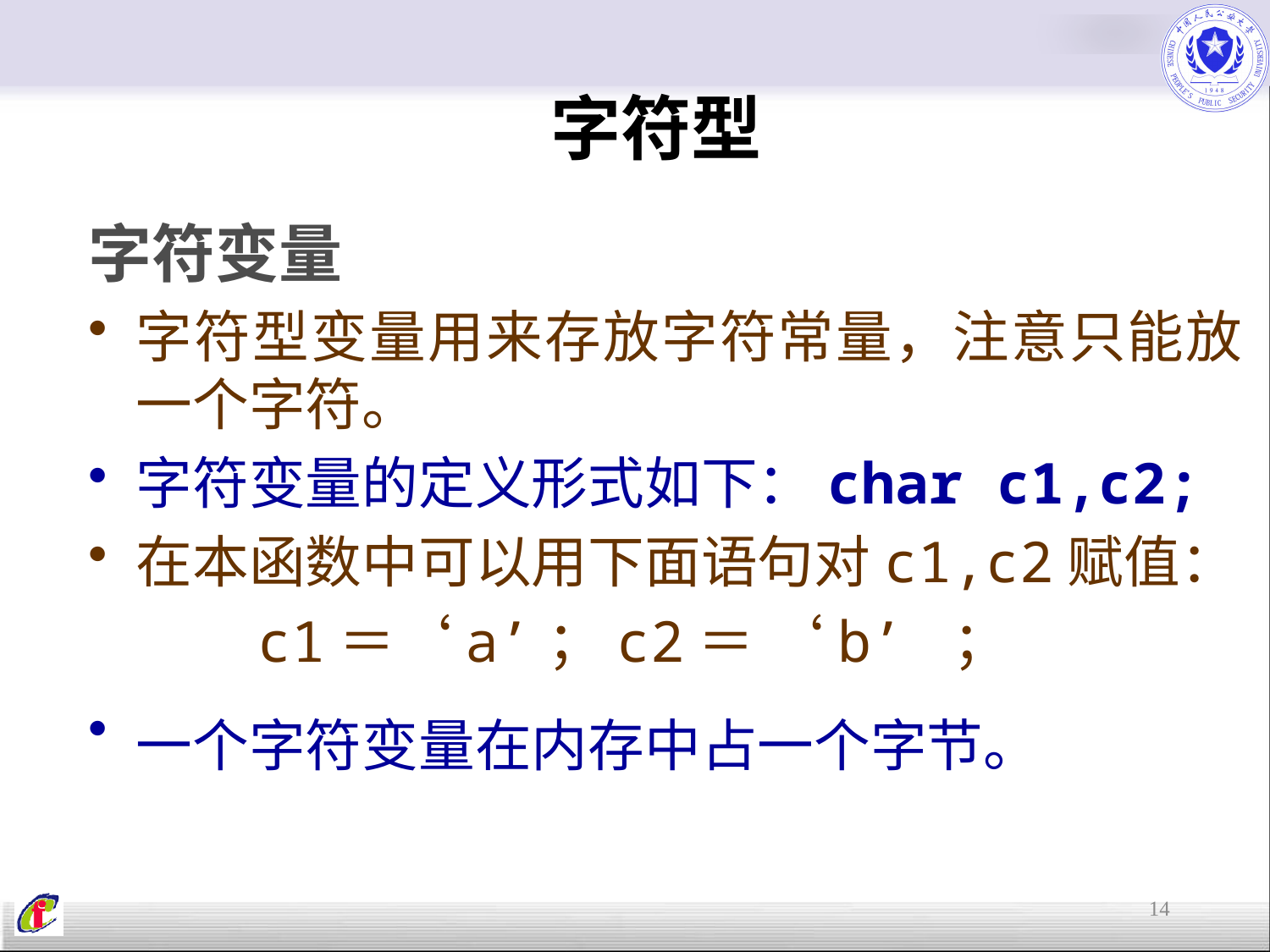

字符型
字符变量
字符型变量用来存放字符常量，注意只能放一个字符。
字符变量的定义形式如下：char c1,c2;
在本函数中可以用下面语句对c1,c2赋值：
     c1＝‘a’；c2＝ ‘b’ ；
一个字符变量在内存中占一个字节。
14